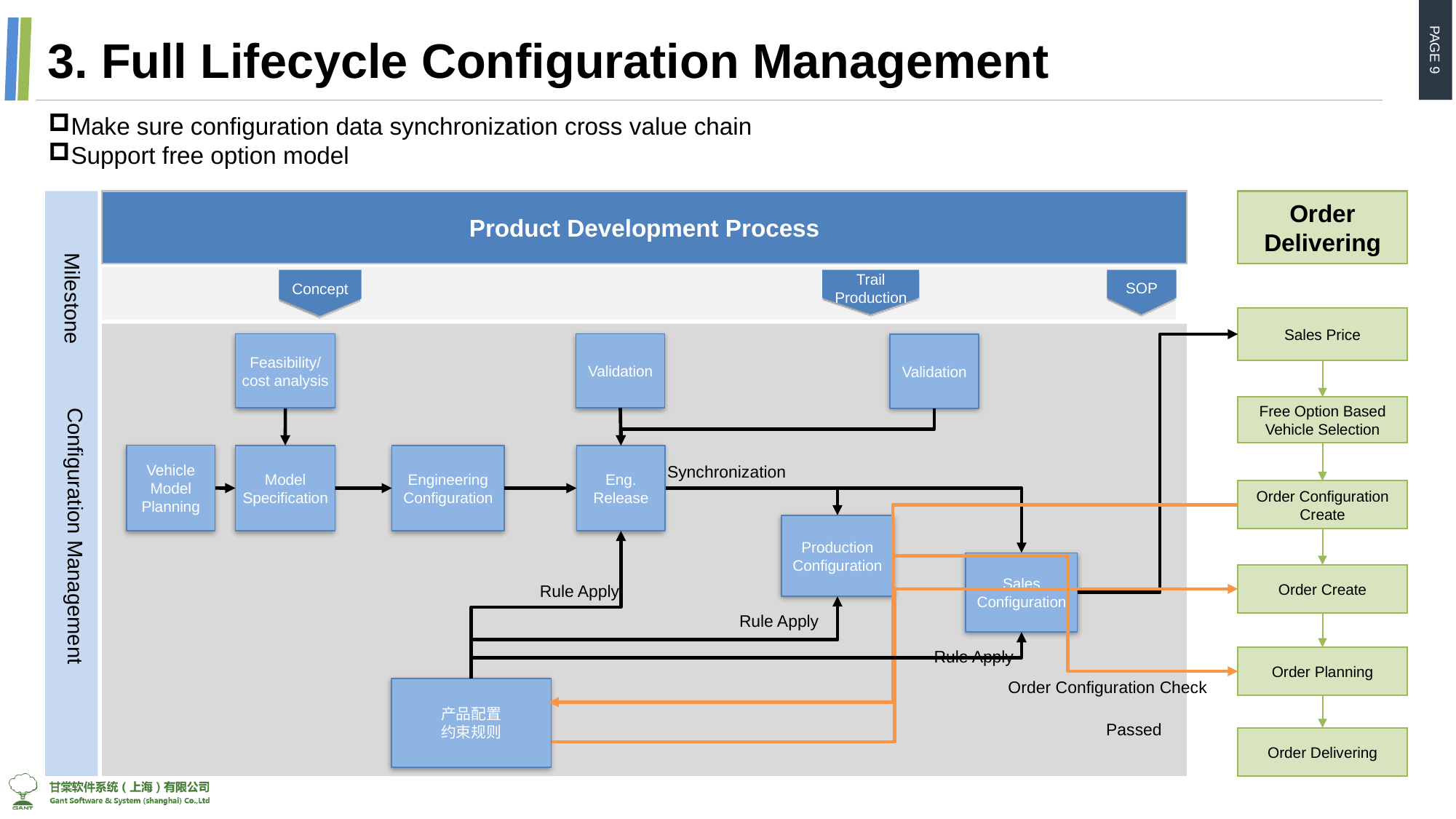

# 3. Full Lifecycle Configuration Management
Make sure configuration data synchronization cross value chain
Support free option model
Product Development Process

Order Delivering
Trail Production
Concept
SOP

Milestone
Sales Price

Feasibility/ cost analysis
Validation
Validation
Configuration Management
Free Option Based Vehicle Selection
Vehicle Model Planning
Model Specification
Engineering Configuration
Eng. Release
Synchronization
Order Configuration Create
Production Configuration
Sales Configuration
Order Create
Rule Apply
Rule Apply
Rule Apply
Order Planning
Order Configuration Check
产品配置
约束规则
Passed
Order Delivering